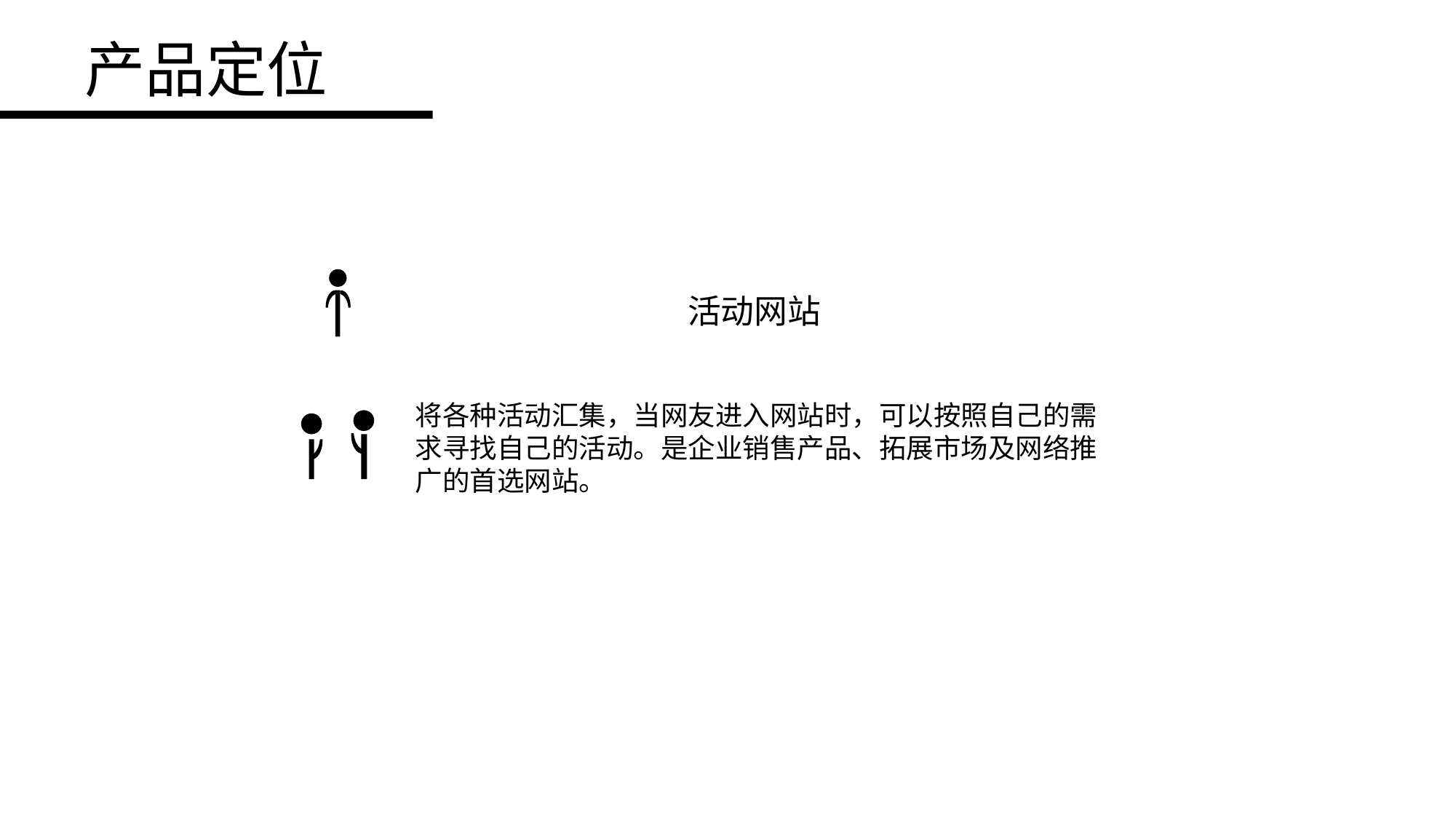

产品定位

活动网站
将各种活动汇集，当网友进入网站时，可以按照自己的需求寻找自己的活动。是企业销售产品、拓展市场及网络推广的首选网站。